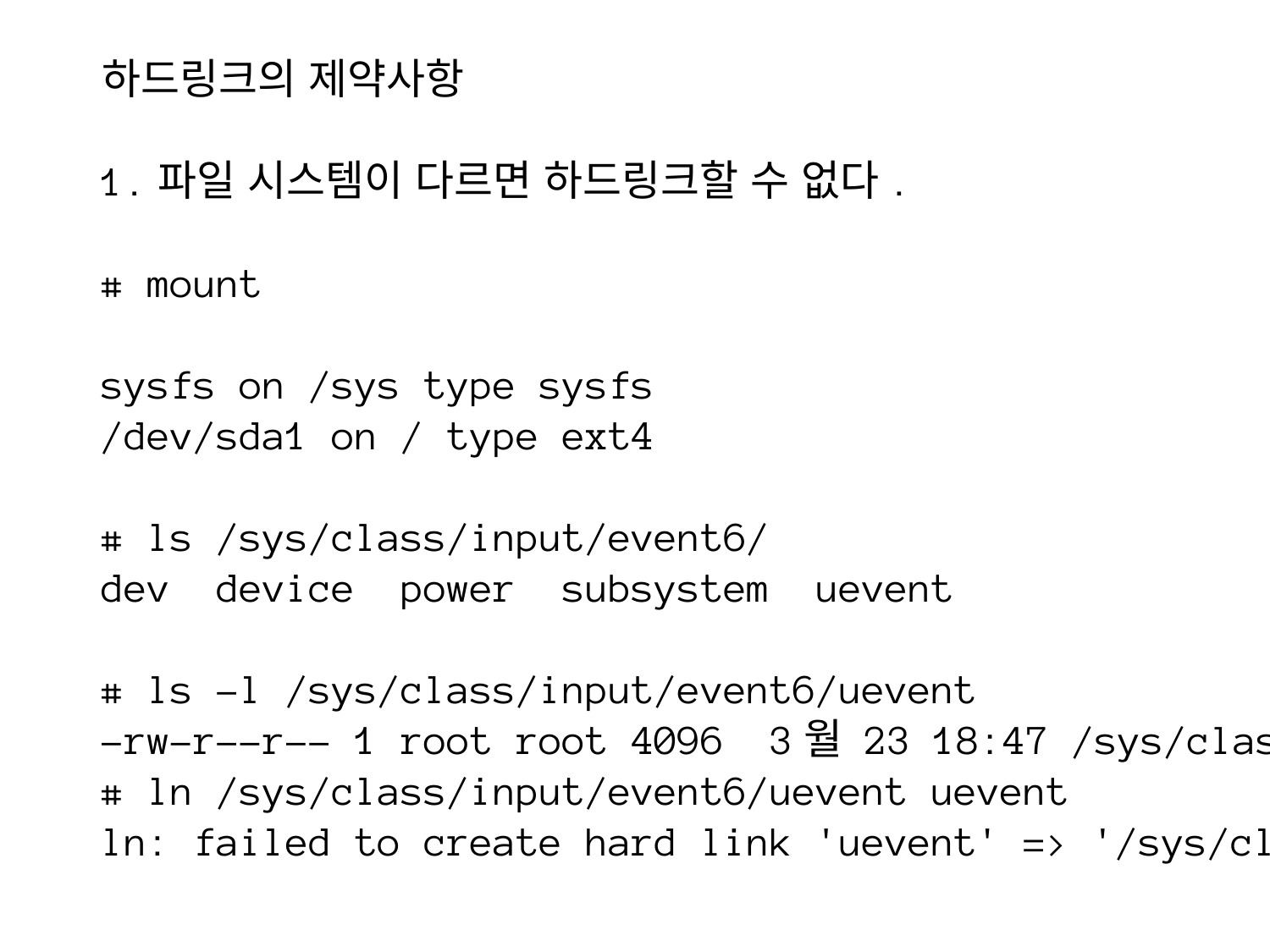

하드링크의 제약사항

1.파일 시스템이 다르면 하드링크할 수 없다.

# mount

sysfs on /sys type sysfs
/dev/sda1 on / type ext4

# ls /sys/class/input/event6/
dev  device  power  subsystem  uevent

# ls -l /sys/class/input/event6/uevent
-rw-r--r-- 1 root root 4096  3월 23 18:47 /sys/class/input/event6/uevent
# ln /sys/class/input/event6/uevent uevent
ln: failed to create hard link 'uevent' => '/sys/class/input/event6/uevent': 부적절한 장치간 연결